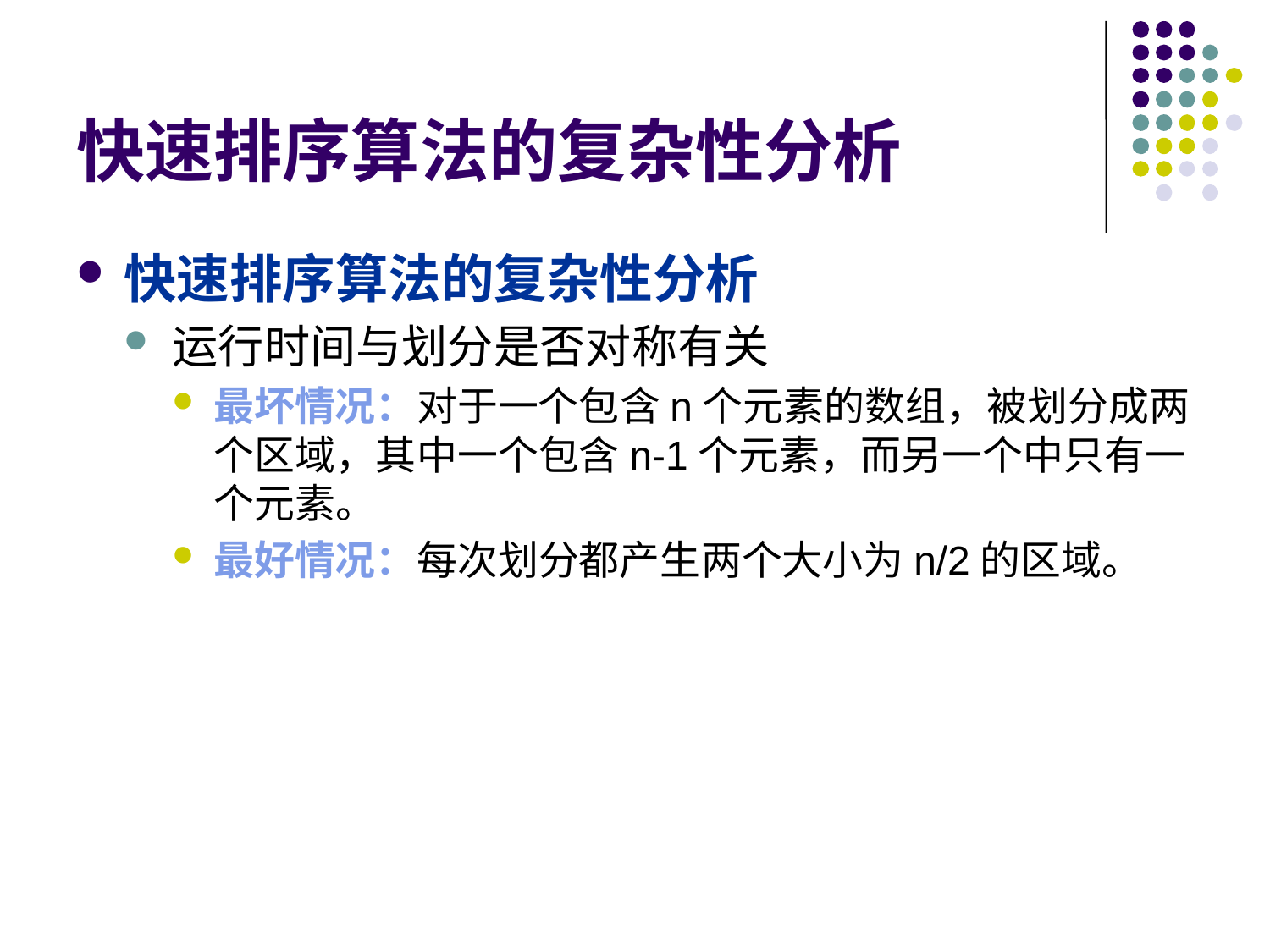

# 快速排序算法的复杂性分析
快速排序算法的复杂性分析
运行时间与划分是否对称有关
最坏情况：对于一个包含n个元素的数组，被划分成两个区域，其中一个包含n-1个元素，而另一个中只有一个元素。
最好情况：每次划分都产生两个大小为n/2的区域。